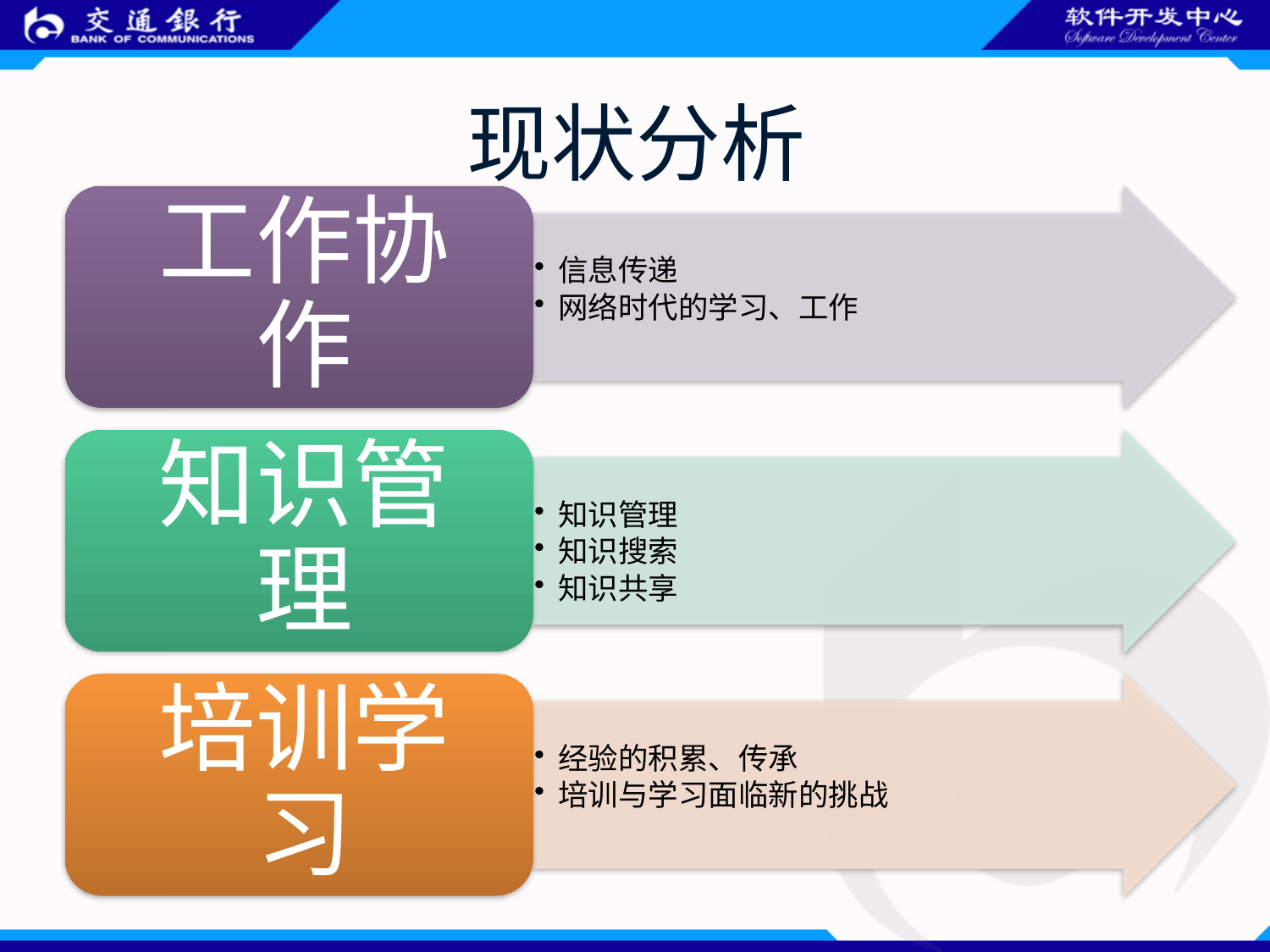

# 现状分析

信息传递
网络时代的学习、工作
工作协作

知识管理
知识搜索
知识共享
知识管理

经验的积累、传承
培训与学习面临新的挑战

培训学习